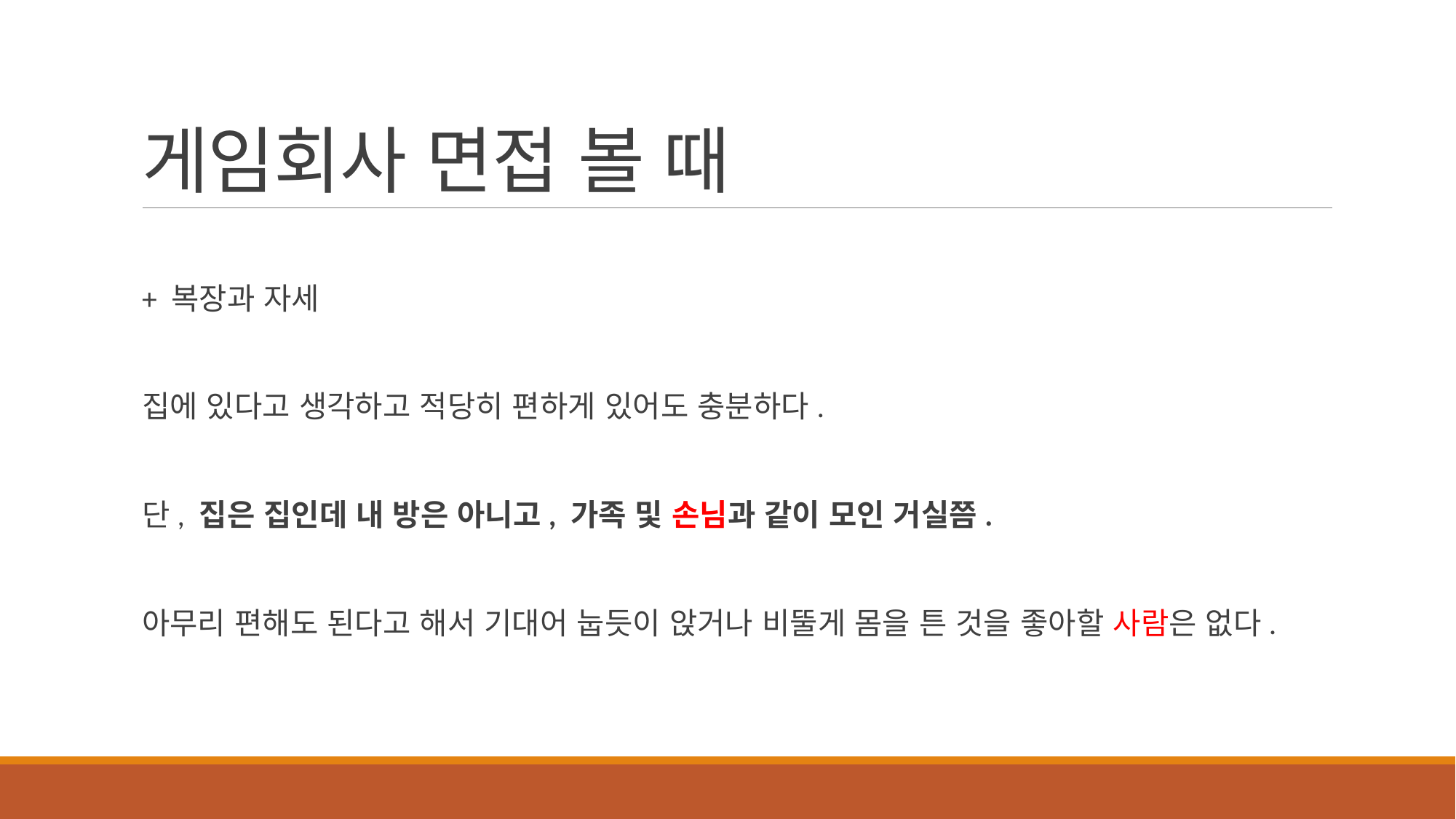

# 게임회사 면접 볼 때

+ 복장과 자세

집에 있다고 생각하고 적당히 편하게 있어도 충분하다.

단, 집은 집인데 내 방은 아니고, 가족 및 손님과 같이 모인 거실쯤.

아무리 편해도 된다고 해서 기대어 눕듯이 앉거나 비뚤게 몸을 튼 것을 좋아할 사람은 없다.